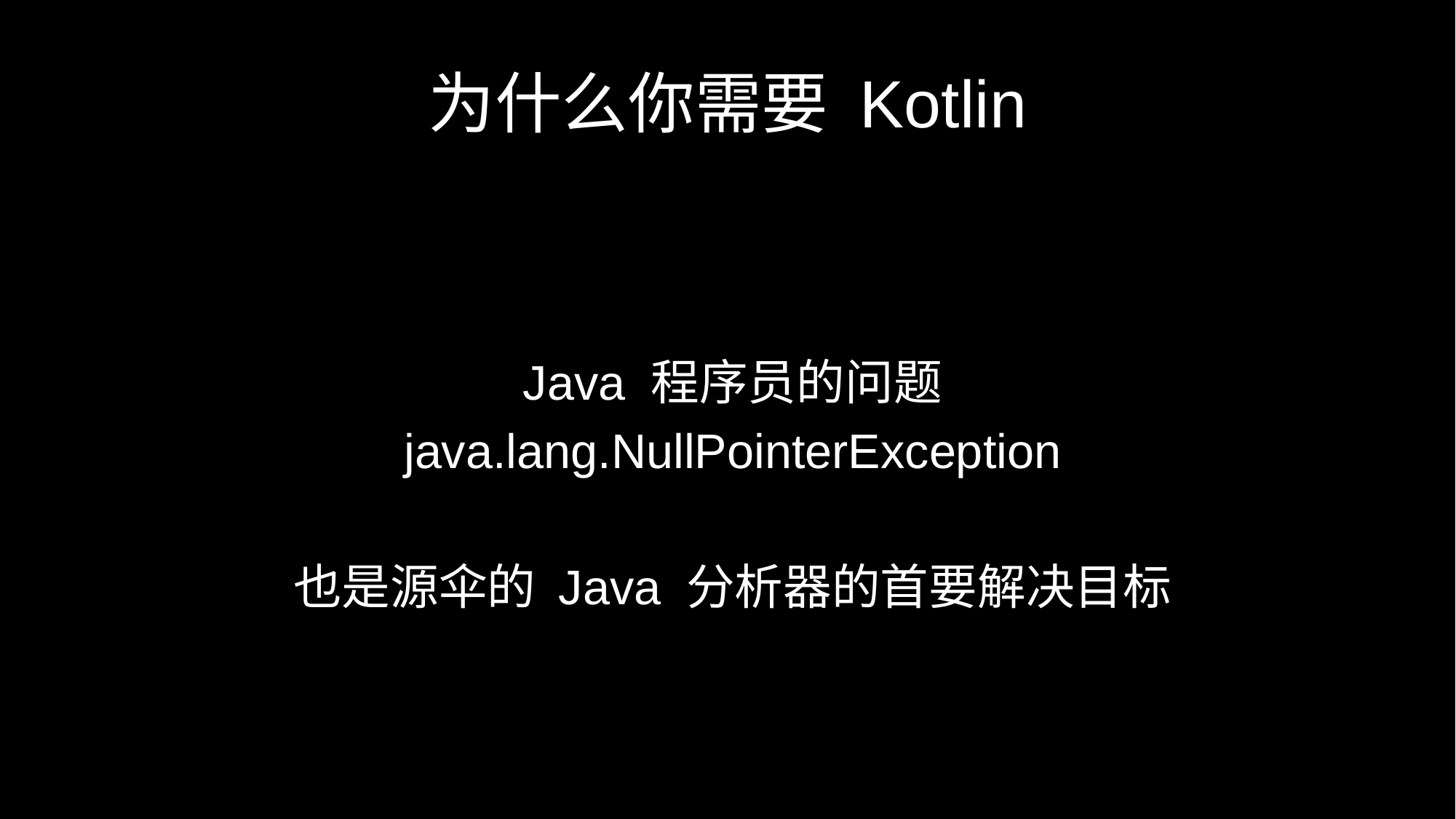

# 为什么你需要 Kotlin
Java 程序员的问题
java.lang.NullPointerException

也是源伞的 Java 分析器的首要解决目标